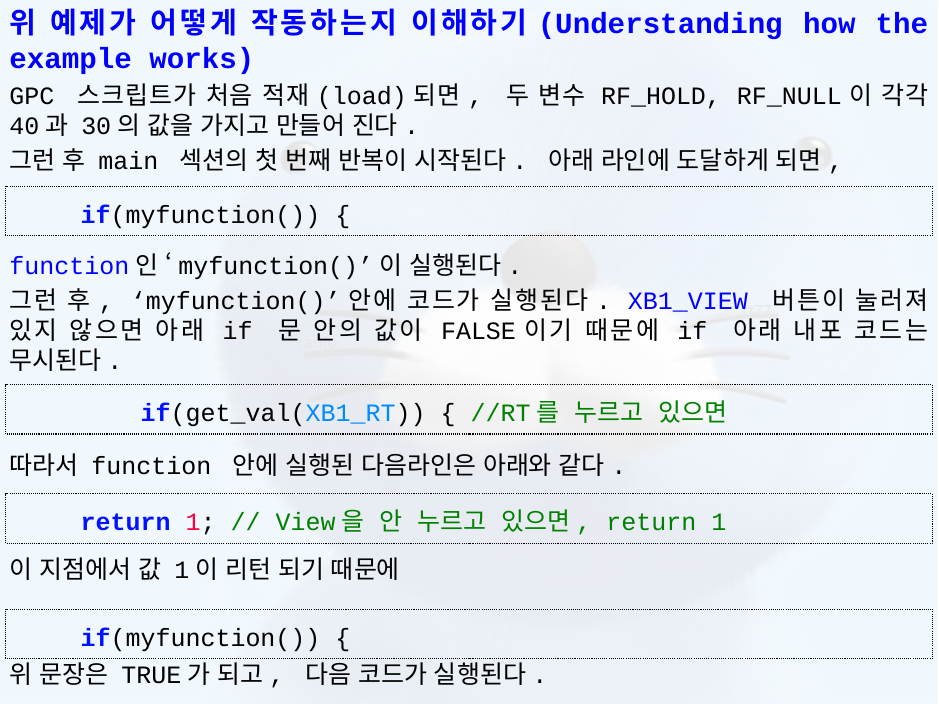

위 예제가 어떻게 작동하는지 이해하기(Understanding how the example works)
GPC 스크립트가 처음 적재(load)되면, 두 변수 RF_HOLD, RF_NULL이 각각 40과 30의 값을 가지고 만들어 진다.
그런 후 main 섹션의 첫 번째 반복이 시작된다. 아래 라인에 도달하게 되면,

function인 ‘myfunction()’이 실행된다.
그런 후, ‘myfunction()’안에 코드가 실행된다. XB1_VIEW 버튼이 눌러져 있지 않으면 아래 if 문 안의 값이 FALSE이기 때문에 if 아래 내포 코드는 무시된다.

따라서 function 안에 실행된 다음라인은 아래와 같다.

이 지점에서 값 1이 리턴 되기 때문에

위 문장은 TRUE가 되고, 다음 코드가 실행된다.
    if(myfunction()) {
        if(get_val(XB1_RT)) { //RT를 누르고 있으면

    return 1; // View을 안 누르고 있으면, return 1

    if(myfunction()) {